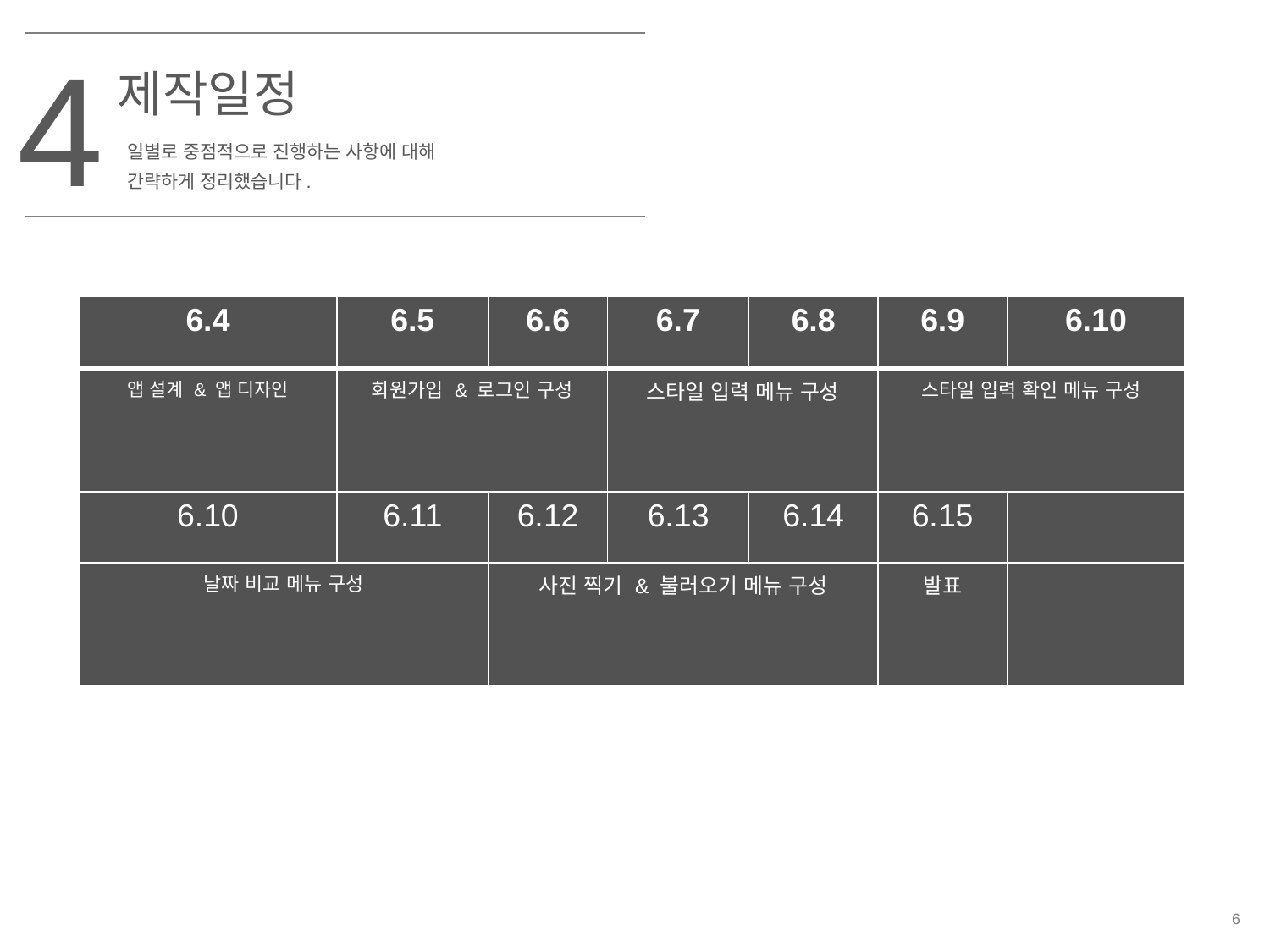

4
제작일정
일별로 중점적으로 진행하는 사항에 대해
간략하게 정리했습니다.
| 6.4 | 6.5 | 6.6 | 6.7 | 6.8 | 6.9 | 6.10 |
| --- | --- | --- | --- | --- | --- | --- |
| 앱 설계 & 앱 디자인 | 회원가입 & 로그인 구성 |  | 스타일 입력 메뉴 구성 |  | 스타일 입력 확인 메뉴 구성 |  |
| 6.10 | 6.11 | 6.12 | 6.13 | 6.14 | 6.15 |  |
| 날짜 비교 메뉴 구성 |  | 사진 찍기 & 불러오기 메뉴 구성 |  |  | 발표 |  |